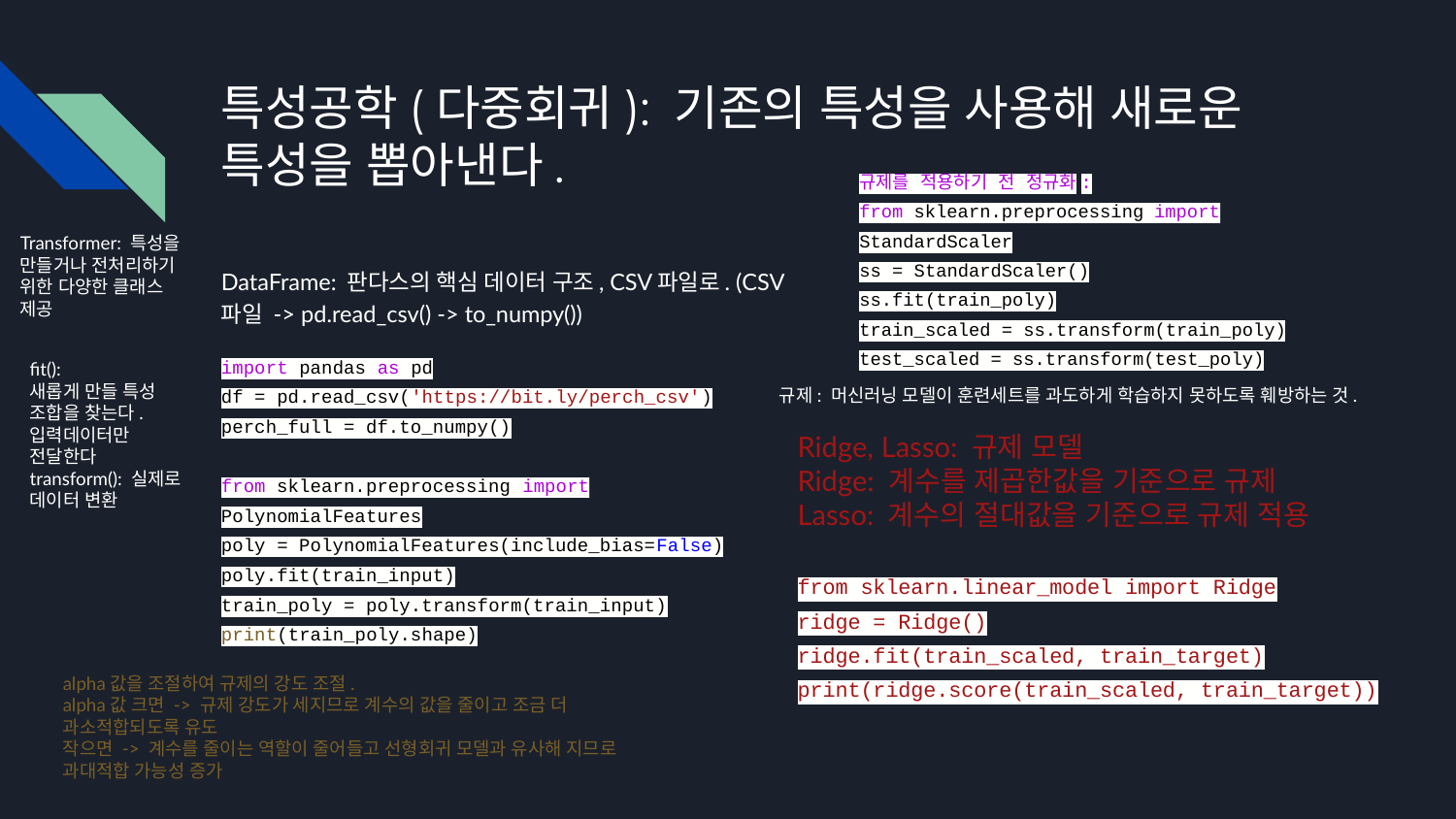

# 특성공학(다중회귀): 기존의 특성을 사용해 새로운 특성을 뽑아낸다.
규제를 적용하기 전 정규화:
from sklearn.preprocessing import StandardScaler
ss = StandardScaler()
ss.fit(train_poly)
train_scaled = ss.transform(train_poly)
test_scaled = ss.transform(test_poly)
Transformer: 특성을 만들거나 전처리하기 위한 다양한 클래스 제공
DataFrame: 판다스의 핵심 데이터 구조, CSV파일로. (CSV파일 -> pd.read_csv() -> to_numpy())
import pandas as pd
df = pd.read_csv('https://bit.ly/perch_csv')
perch_full = df.to_numpy()

from sklearn.preprocessing import PolynomialFeatures
poly = PolynomialFeatures(include_bias=False)
poly.fit(train_input)
train_poly = poly.transform(train_input)
print(train_poly.shape)
fit():
새롭게 만들 특성 조합을 찾는다. 입력데이터만 전달한다
transform(): 실제로 데이터 변환
규제: 머신러닝 모델이 훈련세트를 과도하게 학습하지 못하도록 훼방하는 것.
Ridge, Lasso: 규제 모델
Ridge: 계수를 제곱한값을 기준으로 규제
Lasso: 계수의 절대값을 기준으로 규제 적용

from sklearn.linear_model import Ridge
ridge = Ridge()
ridge.fit(train_scaled, train_target)
print(ridge.score(train_scaled, train_target))
alpha값을 조절하여 규제의 강도 조절.
alpha값 크면 -> 규제 강도가 세지므로 계수의 값을 줄이고 조금 더 과소적합되도록 유도
작으면 -> 계수를 줄이는 역할이 줄어들고 선형회귀 모델과 유사해 지므로 과대적합 가능성 증가